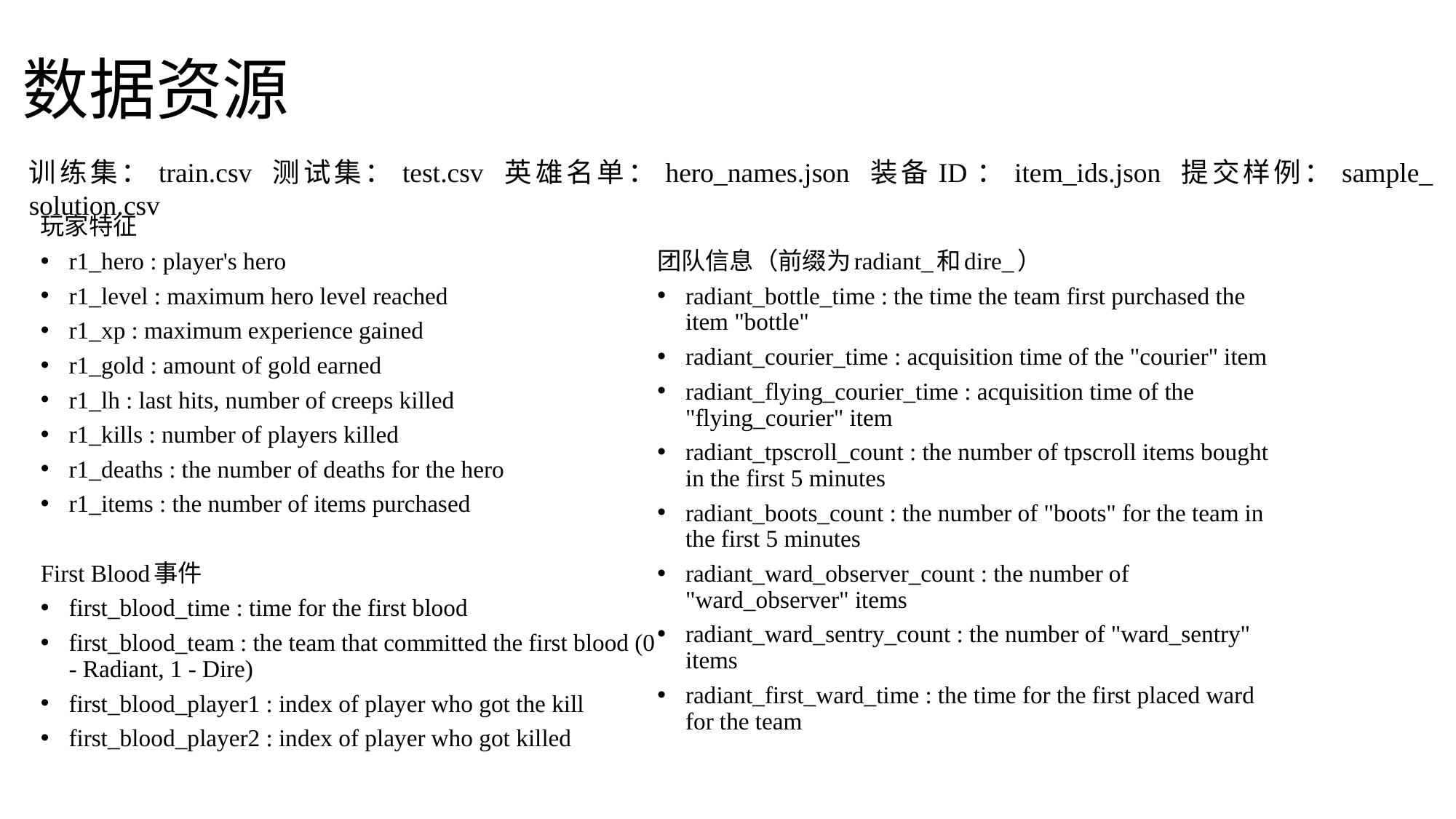

# 数据资源
训练集：train.csv 测试集：test.csv 英雄名单：hero_names.json 装备ID：item_ids.json 提交样例：sample_ solution.csv
玩家特征
r1_hero : player's hero
r1_level : maximum hero level reached
r1_xp : maximum experience gained
r1_gold : amount of gold earned
r1_lh : last hits, number of creeps killed
r1_kills : number of players killed
r1_deaths : the number of deaths for the hero
r1_items : the number of items purchased

First Blood事件
first_blood_time : time for the first blood
first_blood_team : the team that committed the first blood (0 - Radiant, 1 - Dire)
first_blood_player1 : index of player who got the kill
first_blood_player2 : index of player who got killed

团队信息（前缀为radiant_和dire_）
radiant_bottle_time : the time the team first purchased the item "bottle"
radiant_courier_time : acquisition time of the "courier" item
radiant_flying_courier_time : acquisition time of the "flying_courier" item
radiant_tpscroll_count : the number of tpscroll items bought in the first 5 minutes
radiant_boots_count : the number of "boots" for the team in the first 5 minutes
radiant_ward_observer_count : the number of "ward_observer" items
radiant_ward_sentry_count : the number of "ward_sentry" items
radiant_first_ward_time : the time for the first placed ward for the team